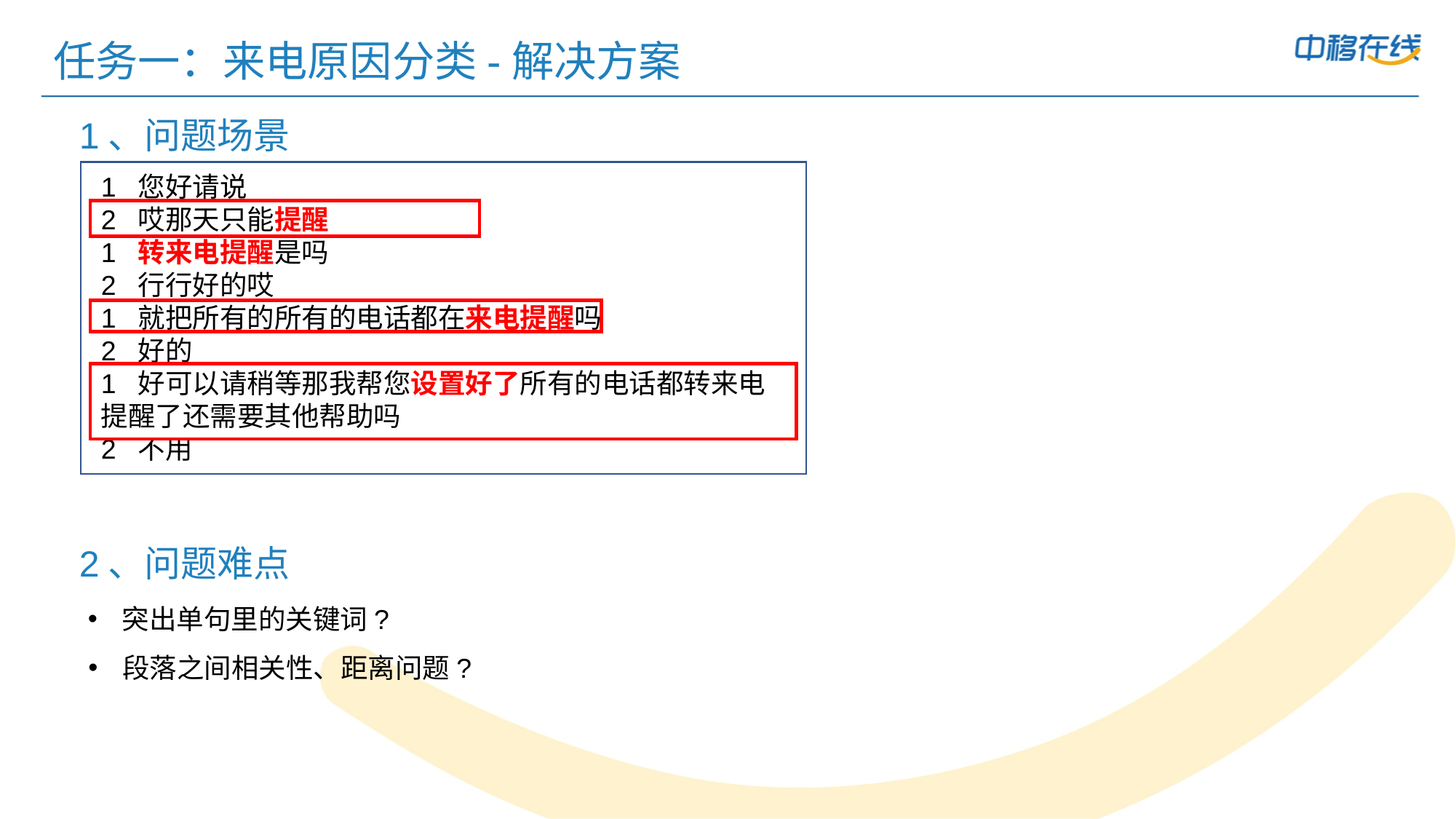

# 任务一：来电原因分类-解决方案
1、问题场景

1  您好请说
2  哎那天只能提醒
1  转来电提醒是吗
2  行行好的哎
1  就把所有的所有的电话都在来电提醒吗
2  好的
1  好可以请稍等那我帮您设置好了所有的电话都转来电提醒了还需要其他帮助吗
2  不用
突出单句里的关键词?

段落之间相关性、距离问题?
2、问题难点